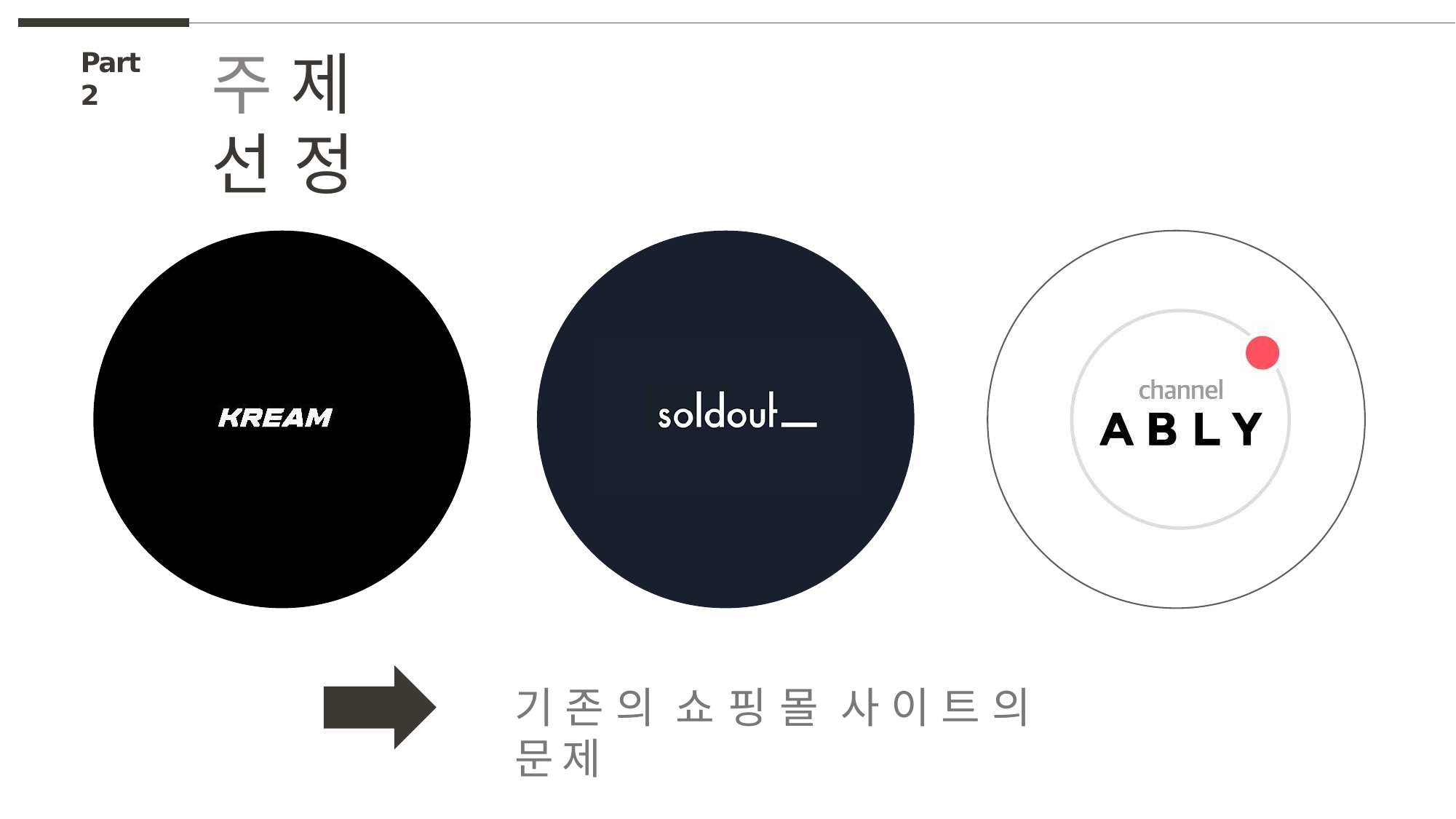

# 주제 선정
Part 2

기존의 쇼핑몰 사이트의 문제